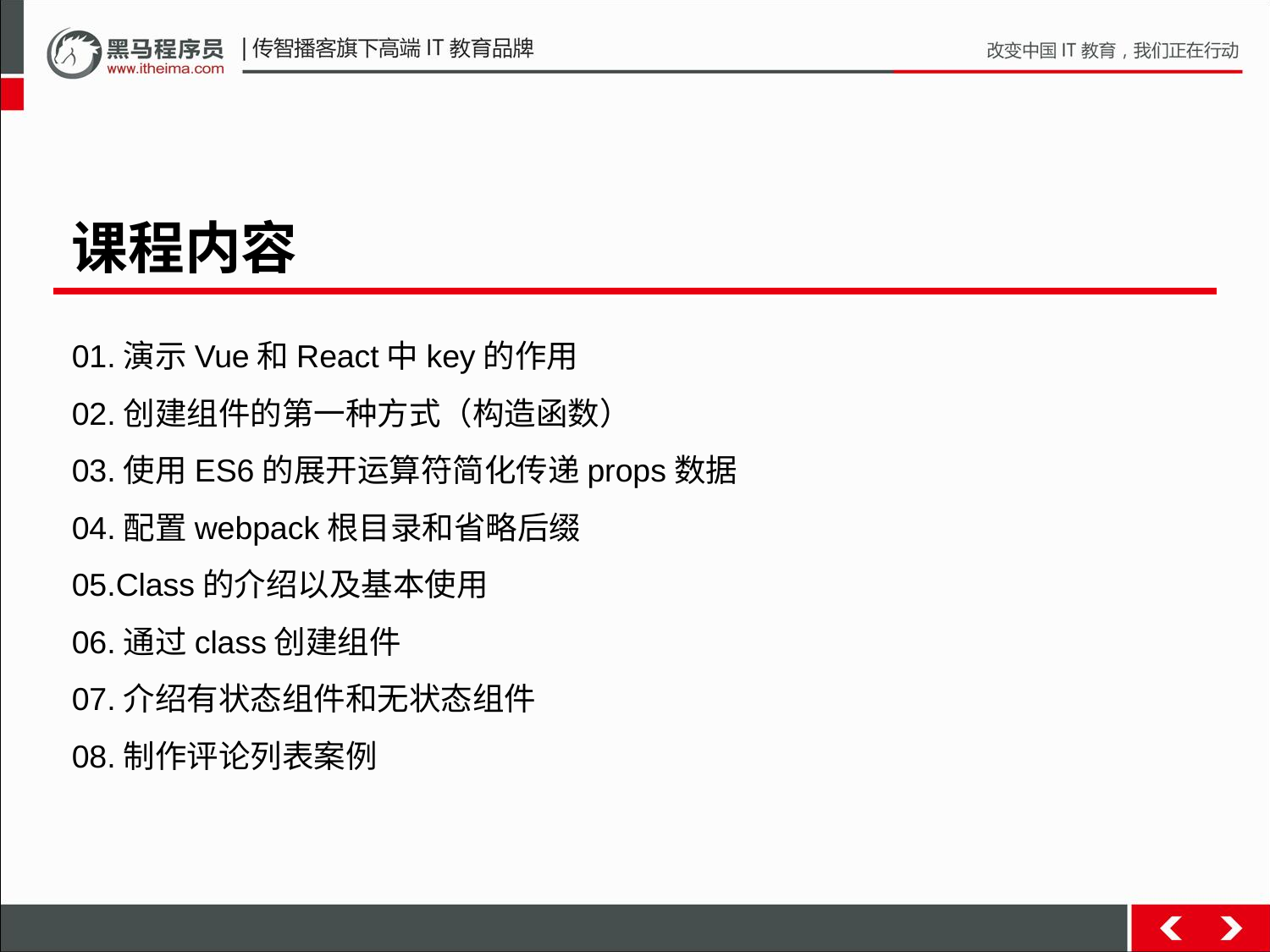

课程内容
01.演示Vue和React中key的作用
02.创建组件的第一种方式（构造函数）
03.使用ES6的展开运算符简化传递props数据
04.配置webpack根目录和省略后缀
05.Class的介绍以及基本使用
06.通过class创建组件
07.介绍有状态组件和无状态组件
08.制作评论列表案例